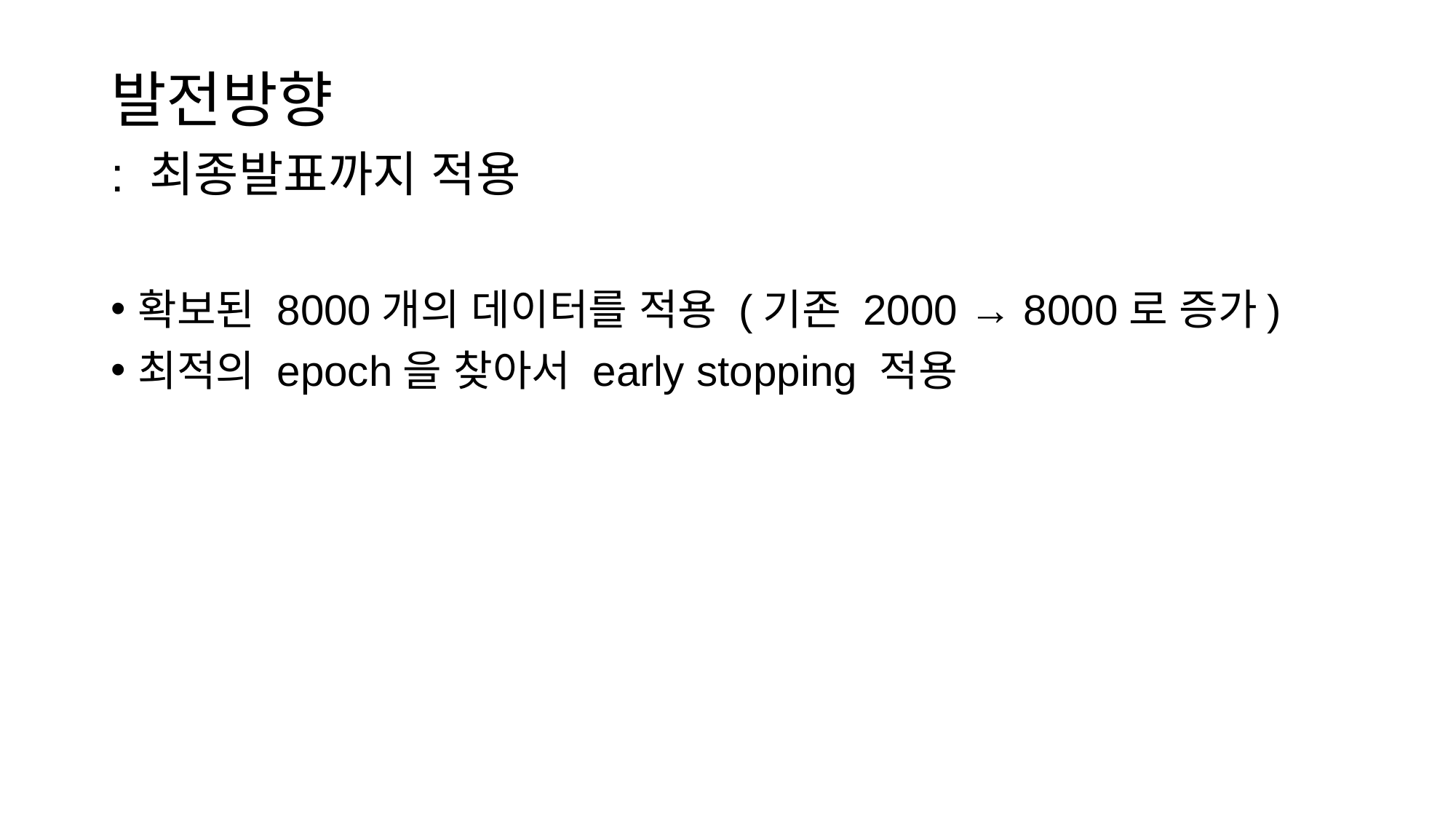

# 발전방향 : 최종발표까지 적용
확보된 8000개의 데이터를 적용 (기존 2000 → 8000로 증가)
최적의 epoch을 찾아서 early stopping 적용